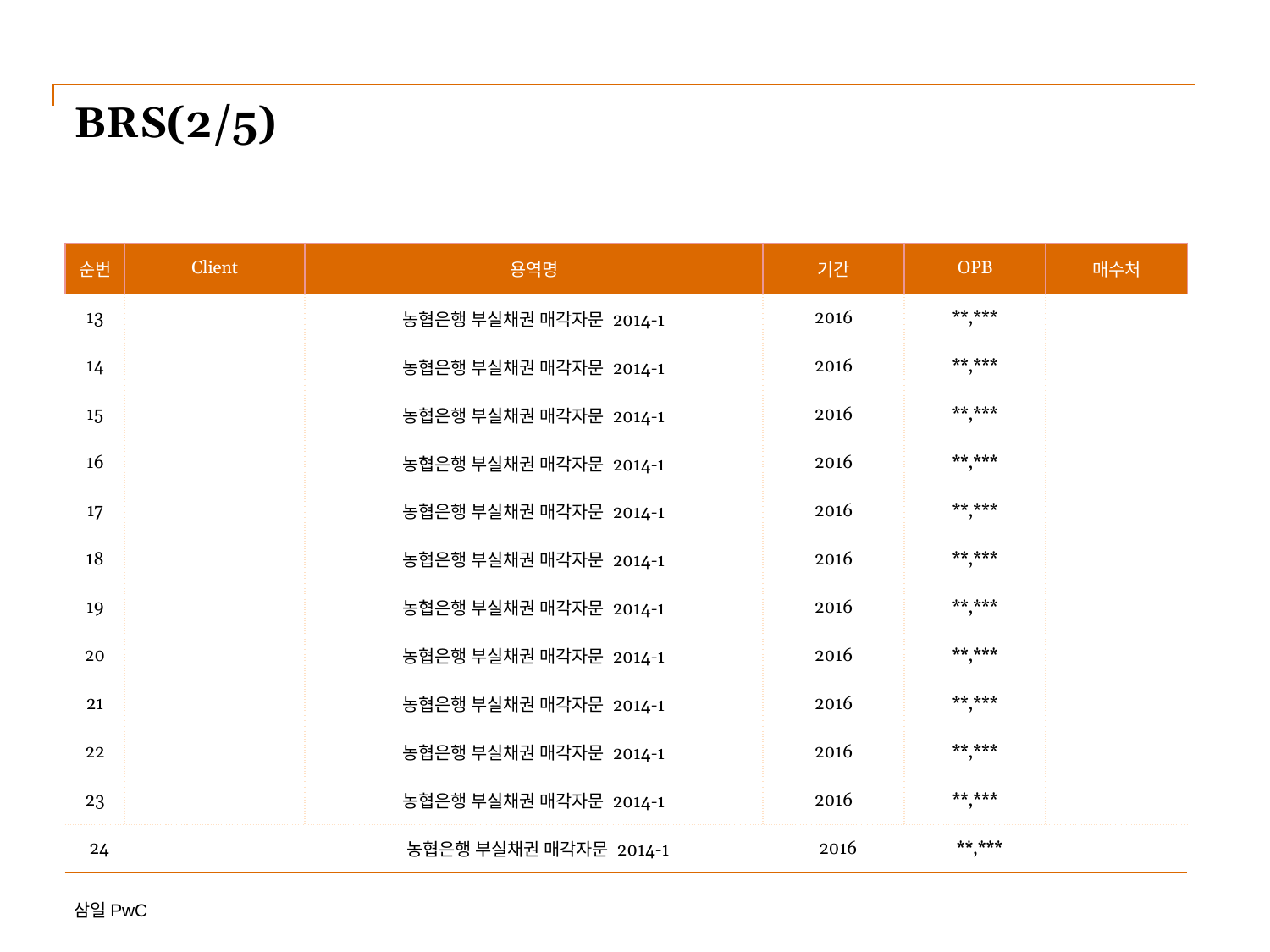

# BRS(2/5)

| 순번 | Client | 용역명 | 기간 | OPB | 매수처 |
| --- | --- | --- | --- | --- | --- |
| 13 |  | 농협은행 부실채권 매각자문 2014-1 | 2016 | \*\*,\*\*\* |  |
| 14 |  | 농협은행 부실채권 매각자문 2014-1 | 2016 | \*\*,\*\*\* |  |
| 15 |  | 농협은행 부실채권 매각자문 2014-1 | 2016 | \*\*,\*\*\* |  |
| 16 |  | 농협은행 부실채권 매각자문 2014-1 | 2016 | \*\*,\*\*\* |  |
| 17 |  | 농협은행 부실채권 매각자문 2014-1 | 2016 | \*\*,\*\*\* |  |
| 18 |  | 농협은행 부실채권 매각자문 2014-1 | 2016 | \*\*,\*\*\* |  |
| 19 |  | 농협은행 부실채권 매각자문 2014-1 | 2016 | \*\*,\*\*\* |  |
| 20 |  | 농협은행 부실채권 매각자문 2014-1 | 2016 | \*\*,\*\*\* |  |
| 21 |  | 농협은행 부실채권 매각자문 2014-1 | 2016 | \*\*,\*\*\* |  |
| 22 |  | 농협은행 부실채권 매각자문 2014-1 | 2016 | \*\*,\*\*\* |  |
| 23 |  | 농협은행 부실채권 매각자문 2014-1 | 2016 | \*\*,\*\*\* |  |
| 24 |  | 농협은행 부실채권 매각자문 2014-1 | 2016 | \*\*,\*\*\* |  |